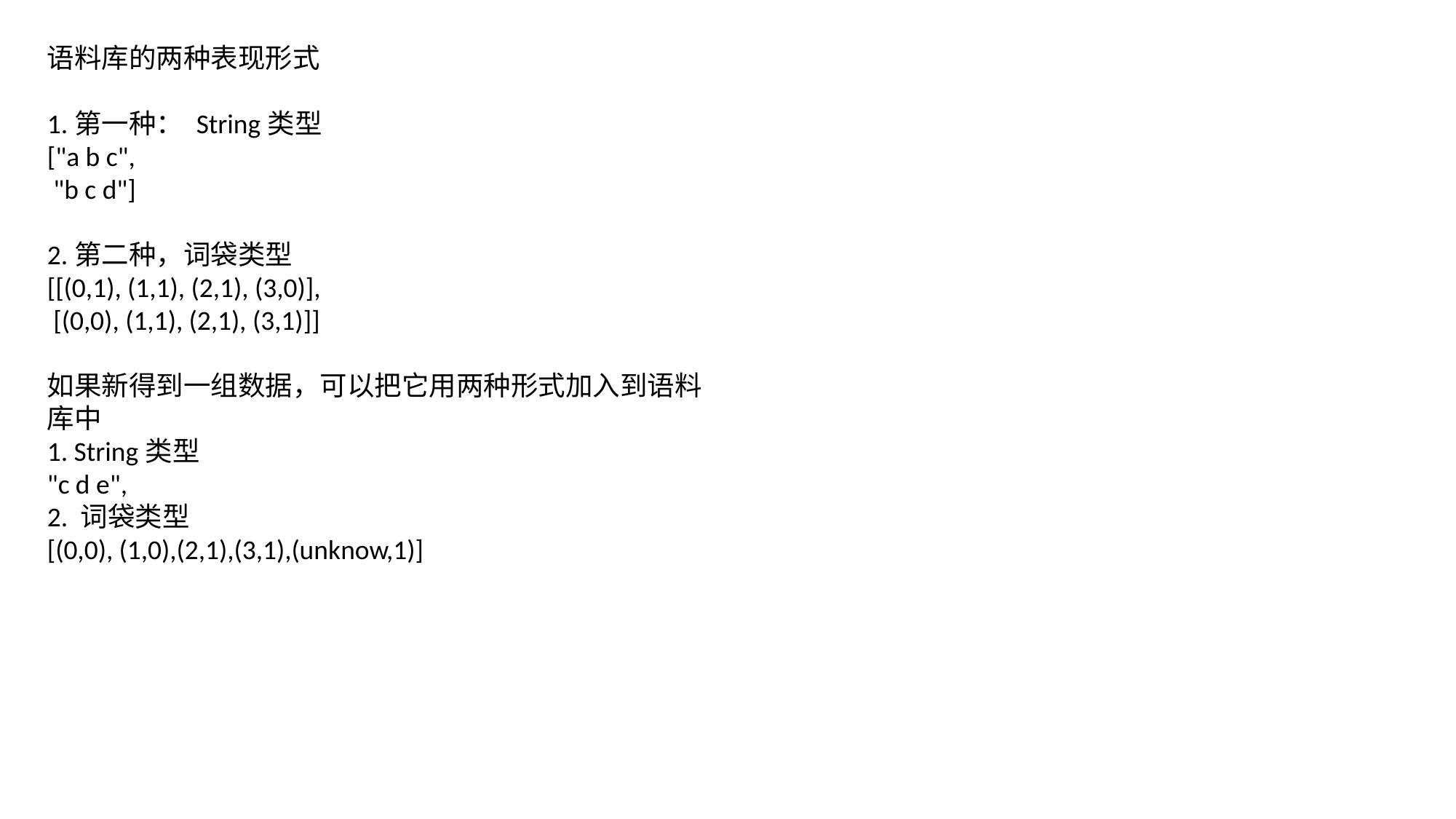

语料库的两种表现形式

1.第一种： String类型
["a b c",
 "b c d"]

2.第二种，词袋类型
[[(0,1), (1,1), (2,1), (3,0)],
 [(0,0), (1,1), (2,1), (3,1)]]

如果新得到一组数据，可以把它用两种形式加入到语料库中
1. String类型
"c d e",
2. 词袋类型
[(0,0), (1,0),(2,1),(3,1),(unknow,1)]